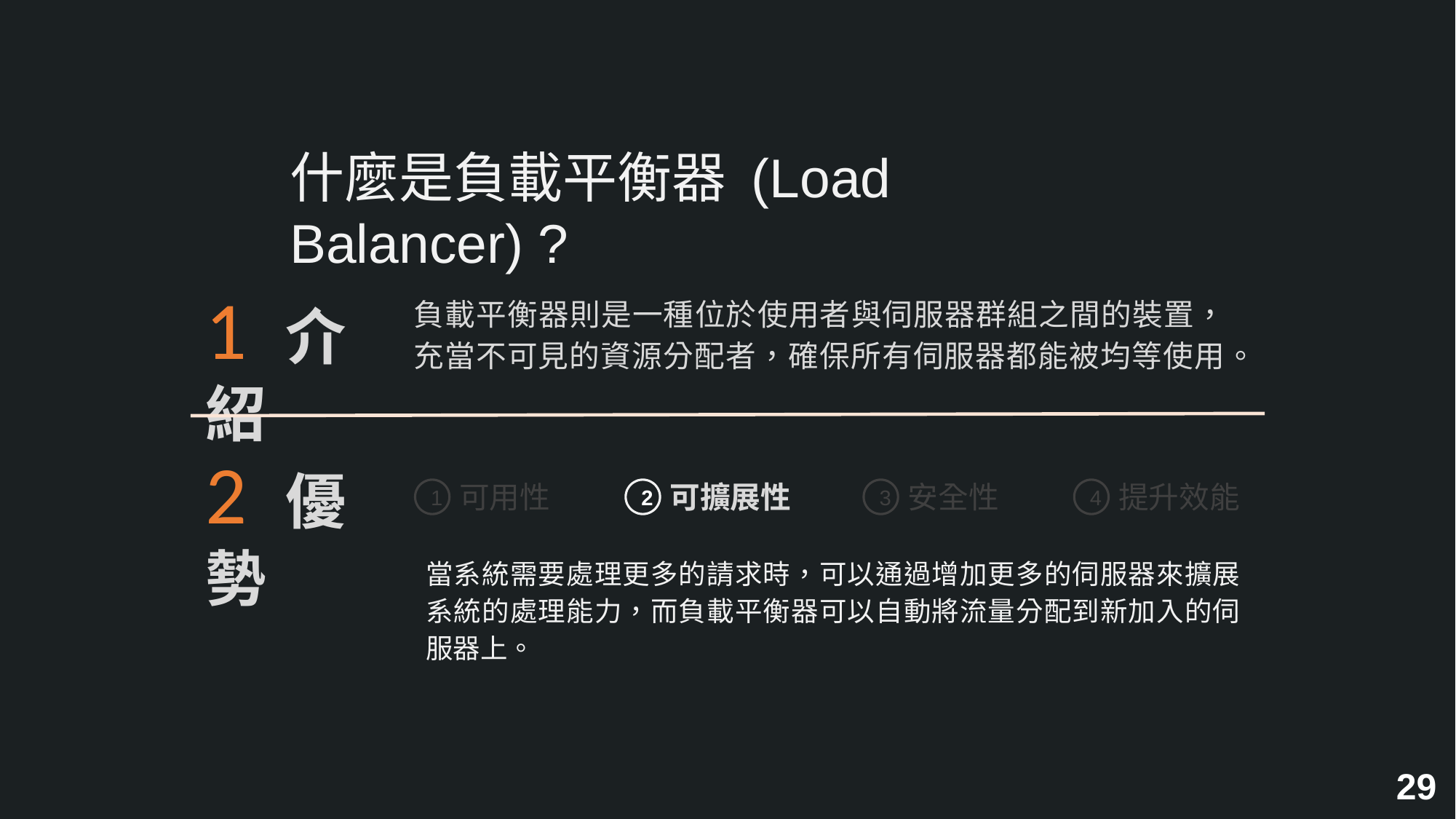

什麼是負載平衡器 (Load Balancer) ?
1 介紹
負載平衡器則是一種位於使用者與伺服器群組之間的裝置，充當不可見的資源分配者，確保所有伺服器都能被均等使用。
2 優勢
可用性
1
可擴展性
2
安全性
3
提升效能
4
當系統需要處理更多的請求時，可以通過增加更多的伺服器來擴展系統的處理能力，而負載平衡器可以自動將流量分配到新加入的伺服器上。
29